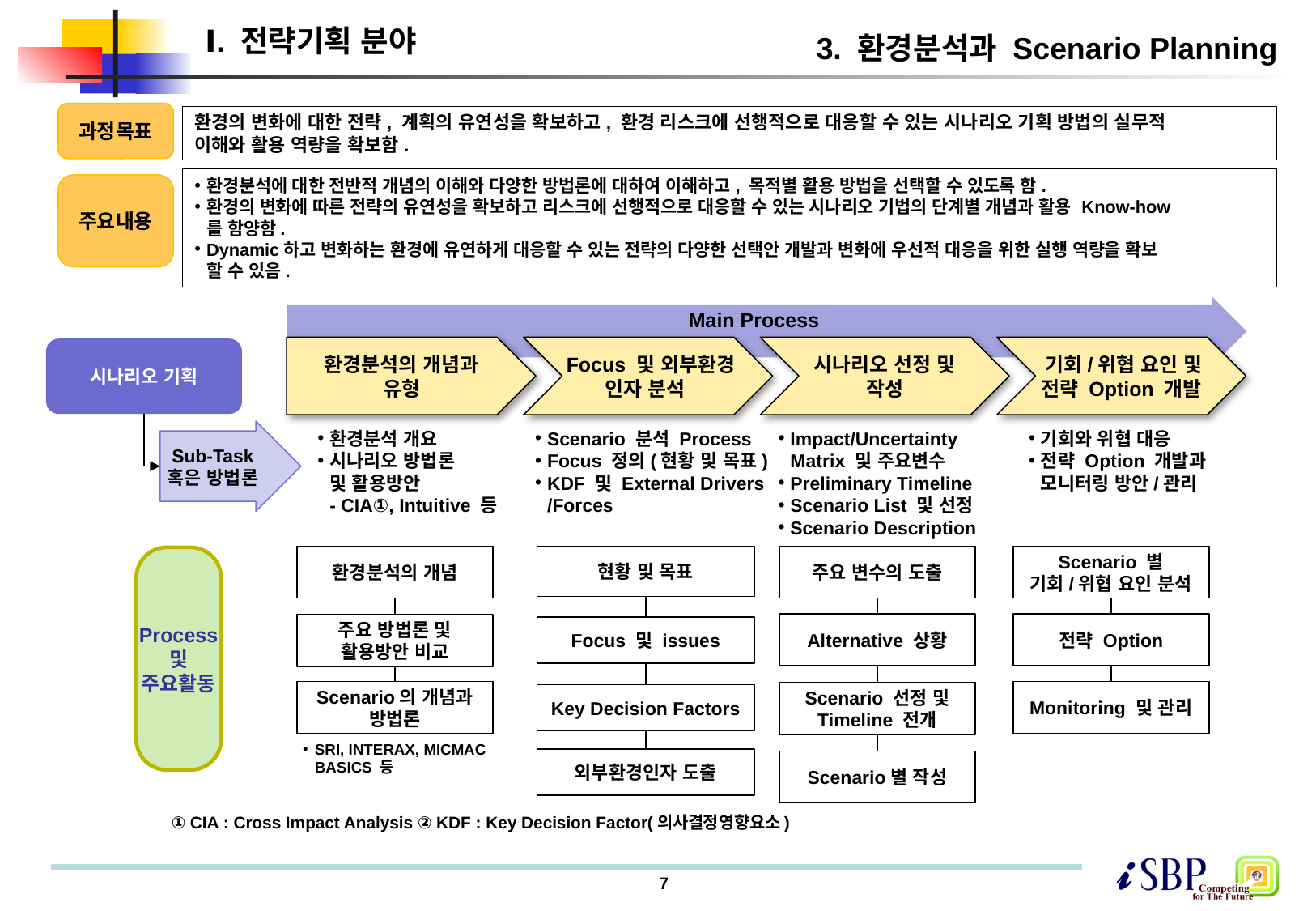

Ⅰ. 전략기획 분야
# 3. 환경분석과 Scenario Planning
과정목표
환경의 변화에 대한 전략, 계획의 유연성을 확보하고, 환경 리스크에 선행적으로 대응할 수 있는 시나리오 기획 방법의 실무적
이해와 활용 역량을 확보함.
환경분석에 대한 전반적 개념의 이해와 다양한 방법론에 대하여 이해하고, 목적별 활용 방법을 선택할 수 있도록 함.
환경의 변화에 따른 전략의 유연성을 확보하고 리스크에 선행적으로 대응할 수 있는 시나리오 기법의 단계별 개념과 활용 Know-how
를 함양함.
Dynamic하고 변화하는 환경에 유연하게 대응할 수 있는 전략의 다양한 선택안 개발과 변화에 우선적 대응을 위한 실행 역량을 확보
할 수 있음.
주요내용
Main Process

환경분석의 개념과
유형
 Focus 및 외부환경
인자 분석
시나리오 선정 및
작성
 기회/위협 요인 및
전략 Option 개발
시나리오 기획
환경분석 개요
시나리오 방법론
및 활용방안
- CIA①, Intuitive 등
Scenario 분석 Process
Focus 정의(현황 및 목표)
KDF 및 External Drivers
/Forces
Impact/Uncertainty
Matrix 및 주요변수
Preliminary Timeline
Scenario List 및 선정
Scenario Description
기회와 위협 대응
전략 Option 개발과
모니터링 방안/관리
Sub-Task
혹은 방법론
환경분석의 개념
현황 및 목표
주요 변수의 도출
Scenario 별
기회/위협 요인 분석
Process
및
주요활동
Alternative 상황
전략 Option
주요 방법론 및
활용방안 비교
Focus 및 issues
Monitoring 및 관리
Scenario의 개념과
방법론
Scenario 선정 및
Timeline 전개
Key Decision Factors
SRI, INTERAX, MICMAC
BASICS 등
외부환경인자 도출
Scenario별 작성
① CIA : Cross Impact Analysis ② KDF : Key Decision Factor(의사결정영향요소)
7